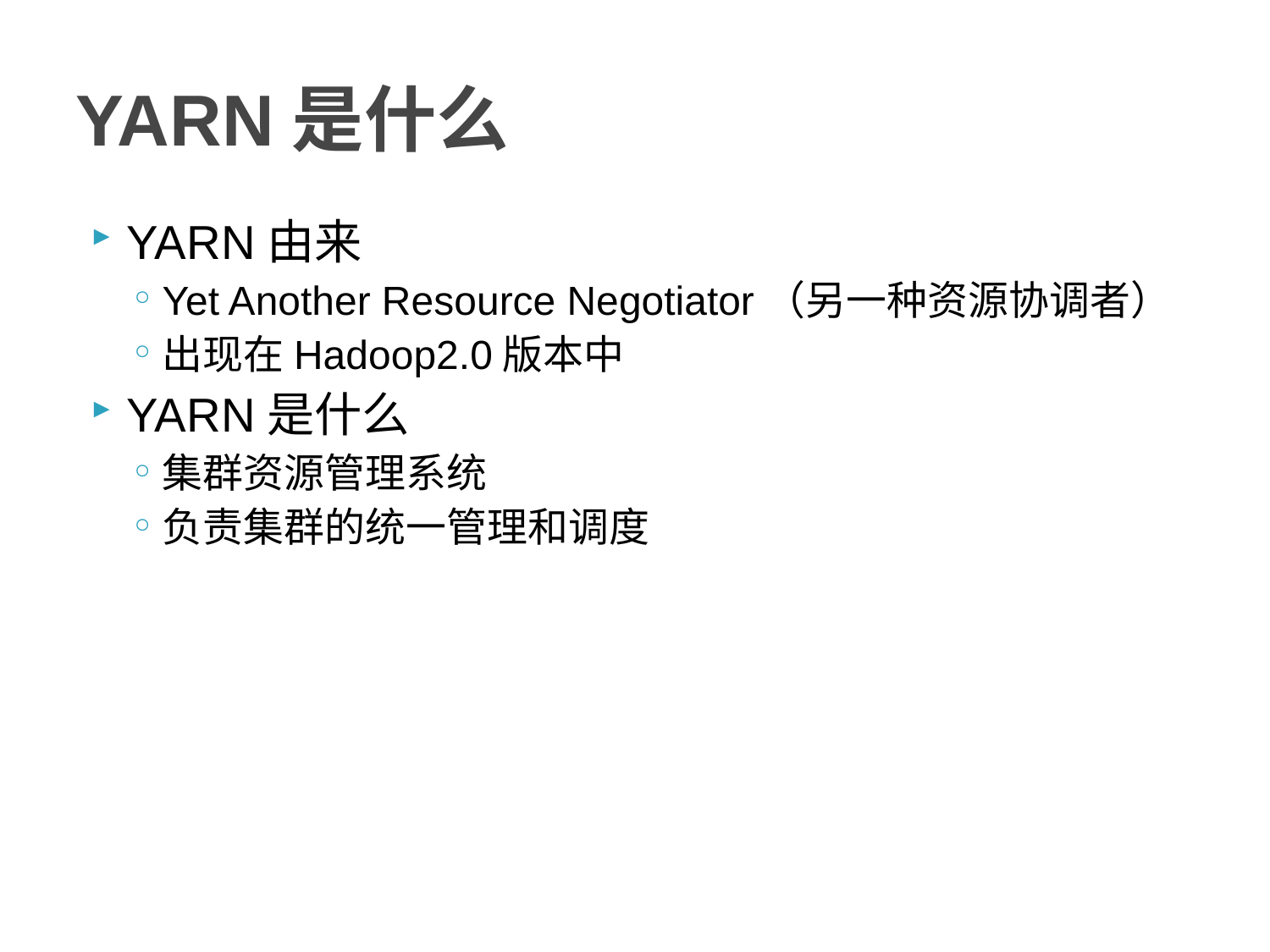

# YARN是什么
YARN由来
Yet Another Resource Negotiator（另一种资源协调者）
出现在Hadoop2.0版本中
YARN是什么
集群资源管理系统
负责集群的统一管理和调度